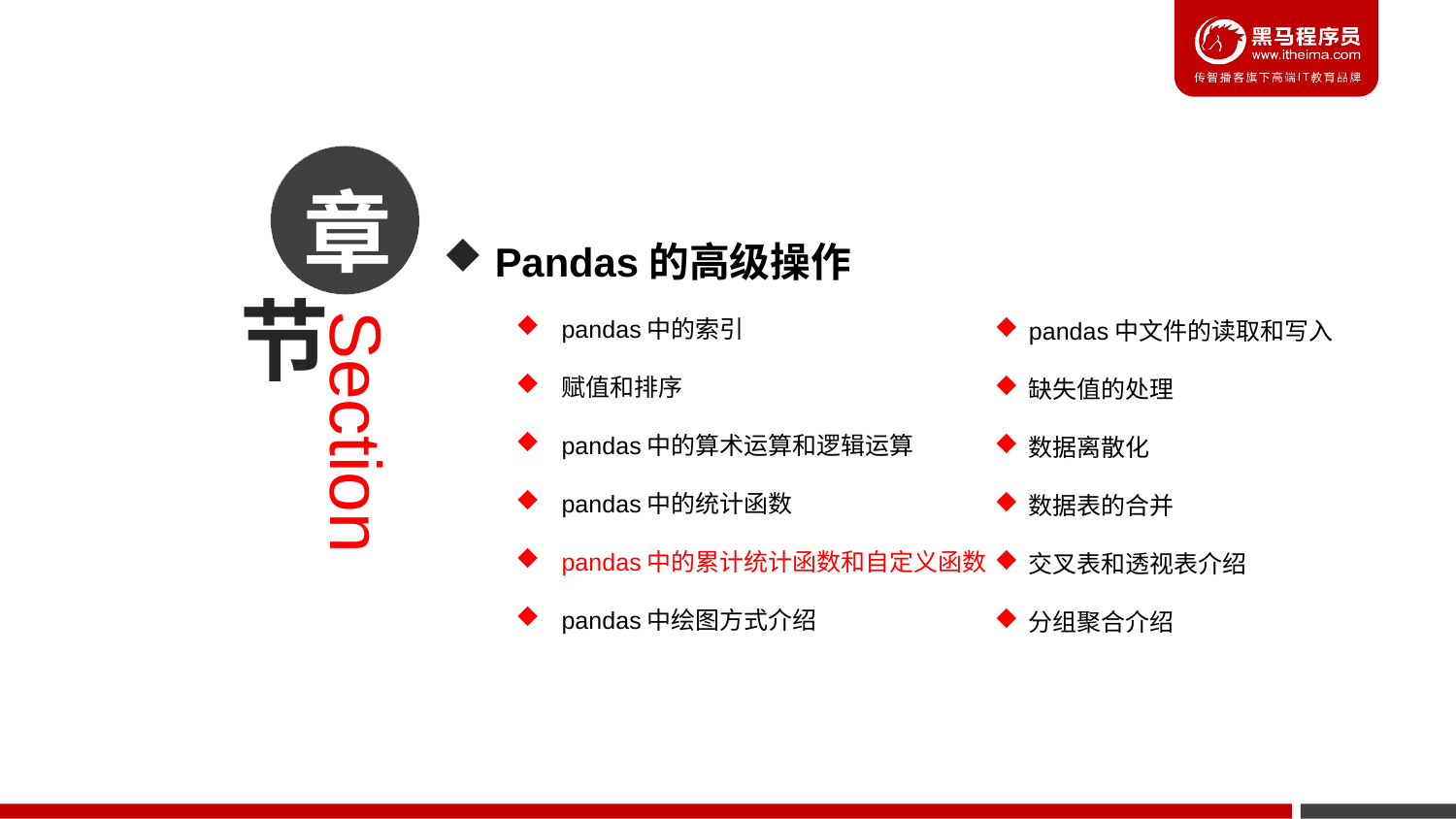

章
 Pandas的高级操作
pandas中的索引
赋值和排序
pandas中的算术运算和逻辑运算
pandas中的统计函数
pandas中的累计统计函数和自定义函数
pandas中绘图方式介绍
节
pandas中文件的读取和写入
缺失值的处理
数据离散化
数据表的合并
交叉表和透视表介绍
分组聚合介绍
Section